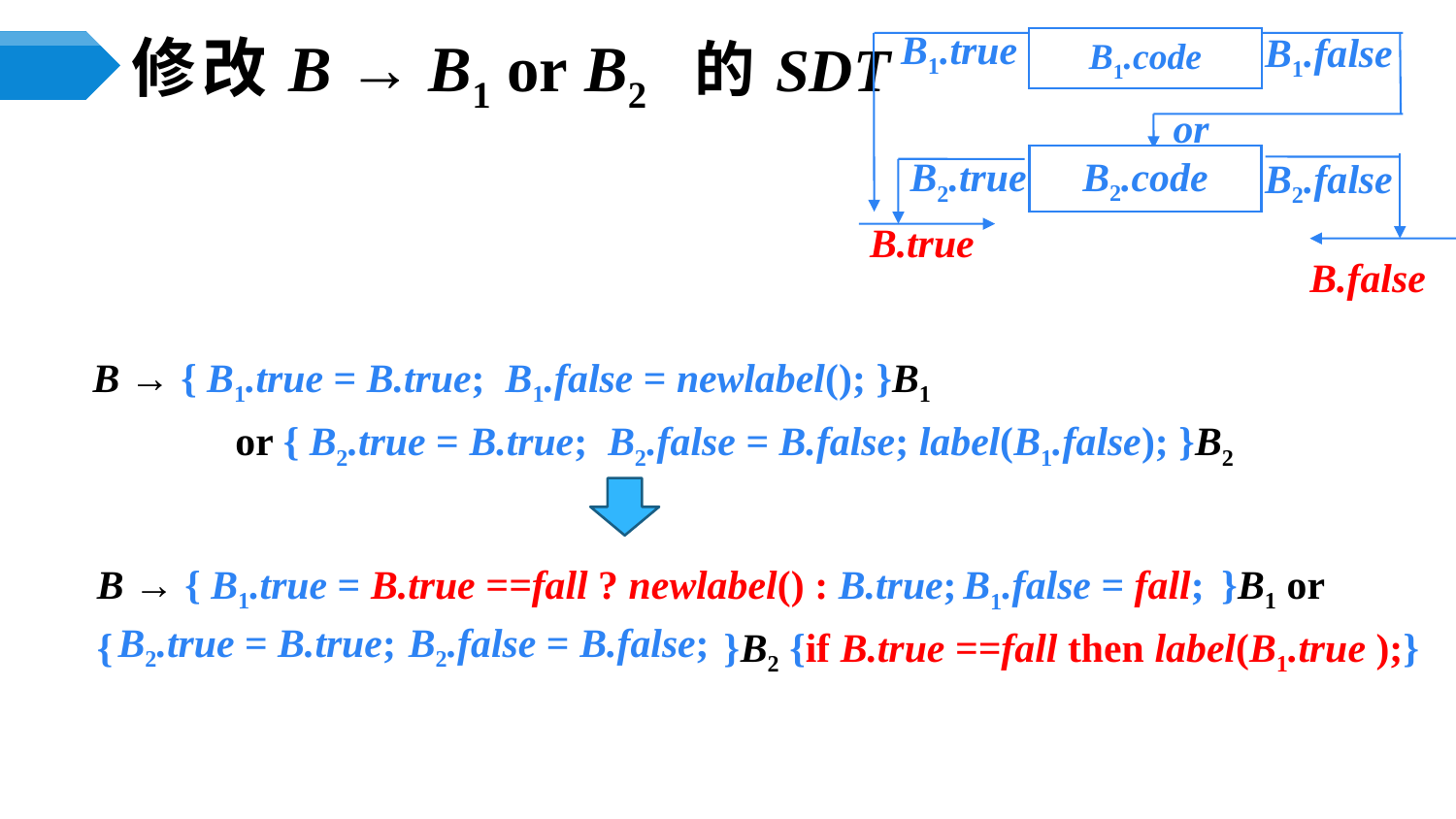

B1.true
B1.false
B1.code

or

B2.code
B2.true
B2.false

B.true

B.false
# 修改B → B1 or B2  的SDT
B → { B1.true = B.true;  B1.false = newlabel(); }B1
	     or { B2.true = B.true;  B2.false = B.false; label(B1.false); }B2

B1.false = fall;
B → { B1.true = B.true ==fall ? newlabel() : B.true;                          }B1 or
{                                                            }B2 {if B.true ==fall then label(B1.true );}

B2.true = B.true;
B2.false = B.false;